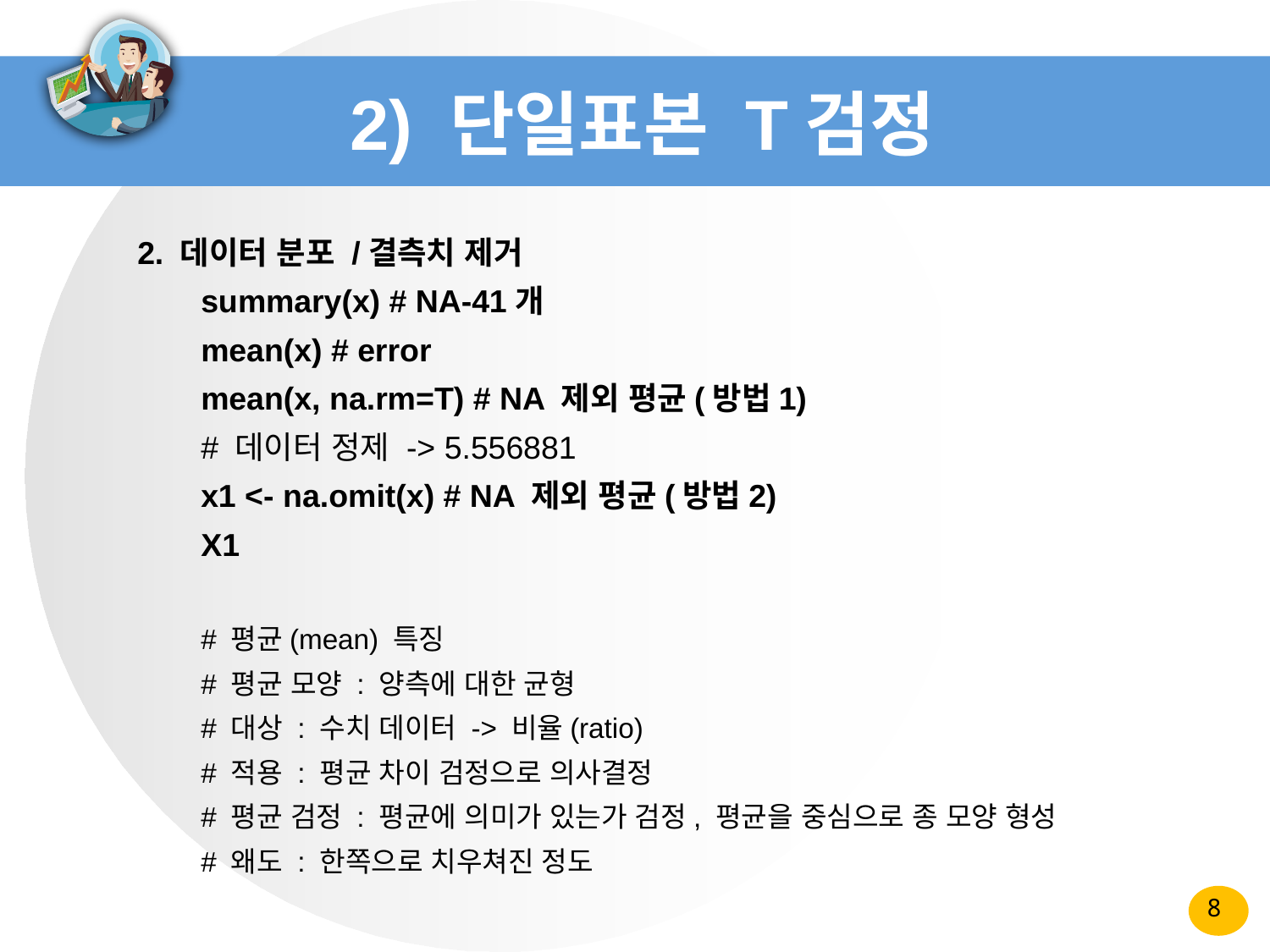

# 2) 단일표본 T검정
2. 데이터 분포 /결측치 제거
summary(x) # NA-41개
mean(x) # error
mean(x, na.rm=T) # NA 제외 평균(방법1)
# 데이터 정제 -> 5.556881
x1 <- na.omit(x) # NA 제외 평균(방법2)
X1

# 평균(mean) 특징
# 평균 모양 : 양측에 대한 균형
# 대상 : 수치 데이터 -> 비율(ratio)
# 적용 : 평균 차이 검정으로 의사결정
# 평균 검정 : 평균에 의미가 있는가 검정, 평균을 중심으로 종 모양 형성
# 왜도 : 한쪽으로 치우쳐진 정도
8